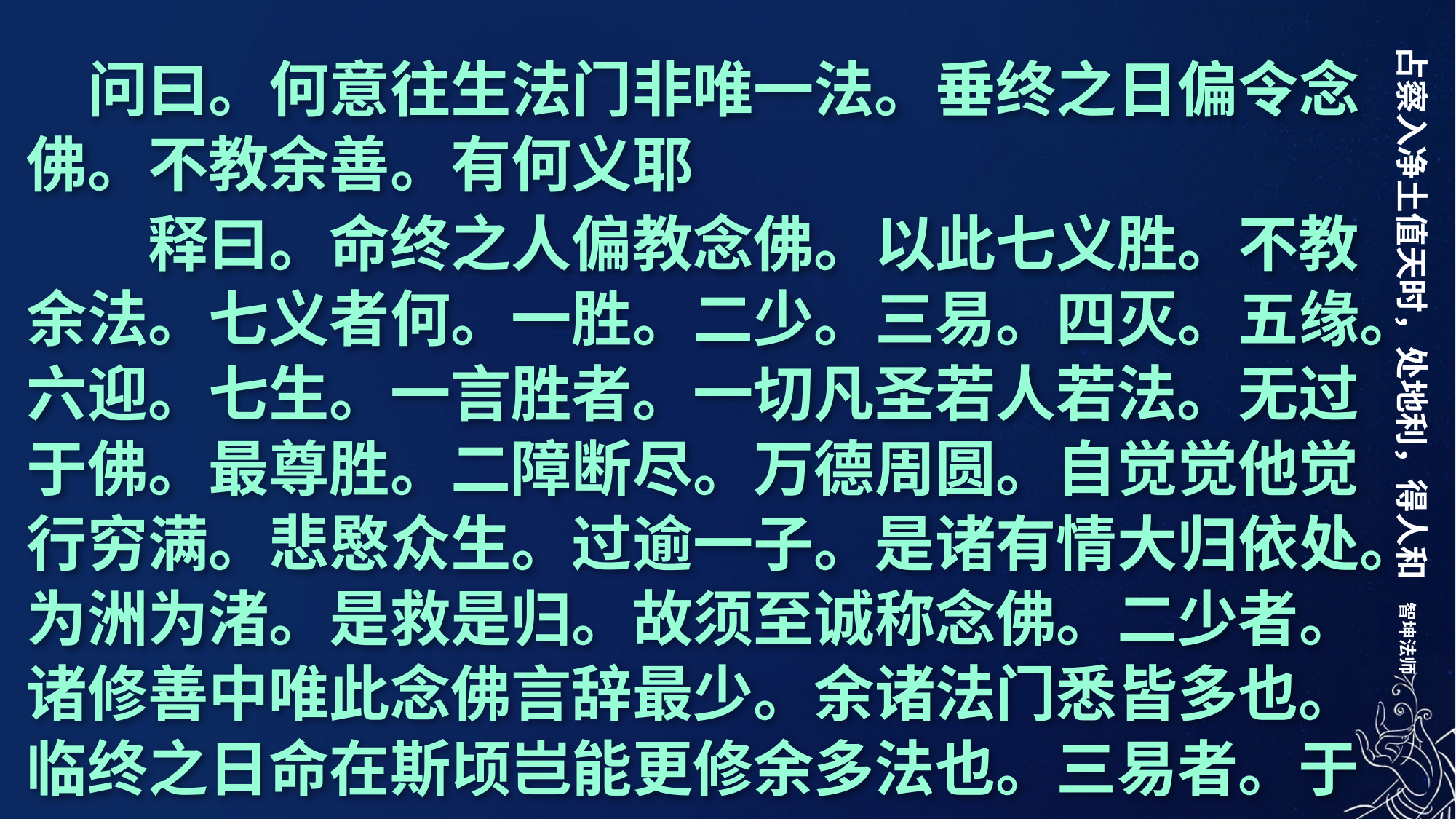

问曰。何意往生法门非唯一法。垂终之日偏令念佛。不教余善。有何义耶
　　释曰。命终之人偏教念佛。以此七义胜。不教余法。七义者何。一胜。二少。三易。四灭。五缘。六迎。七生。一言胜者。一切凡圣若人若法。无过于佛。最尊胜。二障断尽。万德周圆。自觉觉他觉行穷满。悲愍众生。过逾一子。是诸有情大归依处。为洲为渚。是救是归。故须至诚称念佛。二少者。诸修善中唯此念佛言辞最少。余诸法门悉皆多也。临终之日命在斯顷岂能更修余多法也。三易者。于